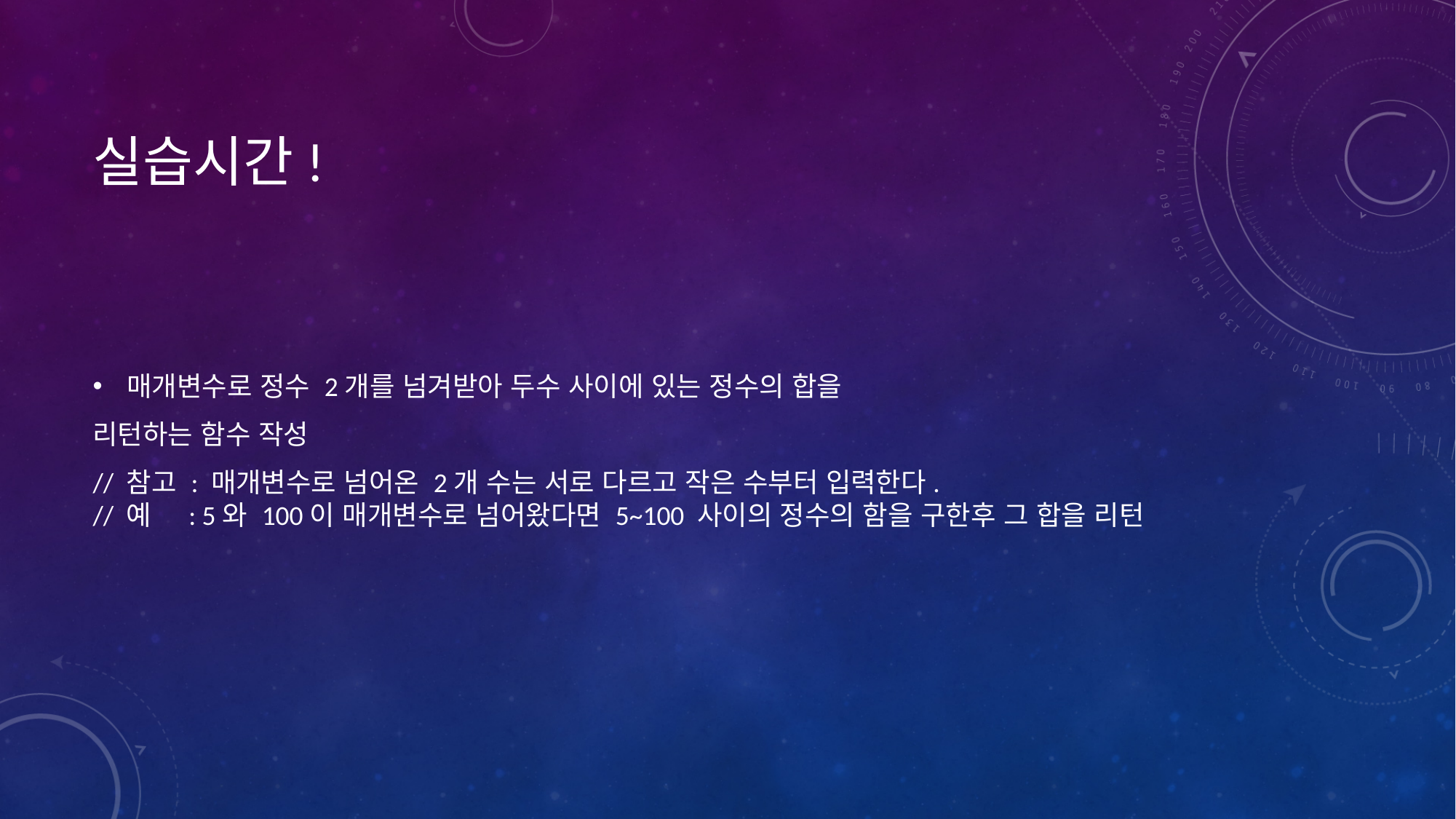

# 실습시간!

매개변수로 정수 2개를 넘겨받아 두수 사이에 있는 정수의 합을
리턴하는 함수 작성
// 참고 : 매개변수로 넘어온 2개 수는 서로 다르고 작은 수부터 입력한다.
// 예    : 5와 100이 매개변수로 넘어왔다면 5~100 사이의 정수의 함을 구한후 그 합을 리턴